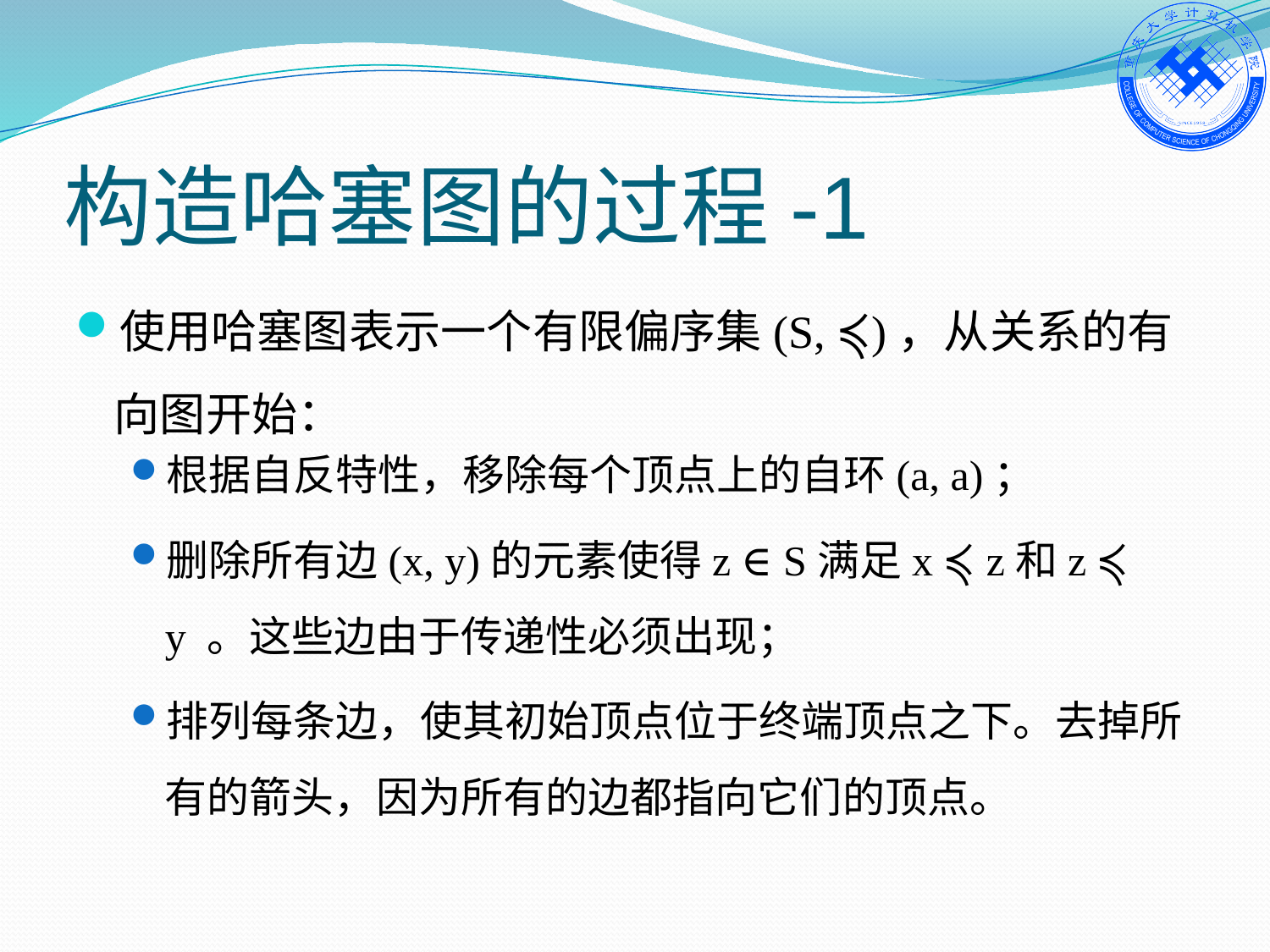

# 构造哈塞图的过程-1
使用哈塞图表示一个有限偏序集(S, ≼)，从关系的有向图开始：
根据自反特性，移除每个顶点上的自环(a, a)；
删除所有边(x, y)的元素使得z ∈ S满足x ≼ z和z ≼ y 。这些边由于传递性必须出现；
排列每条边，使其初始顶点位于终端顶点之下。去掉所有的箭头，因为所有的边都指向它们的顶点。